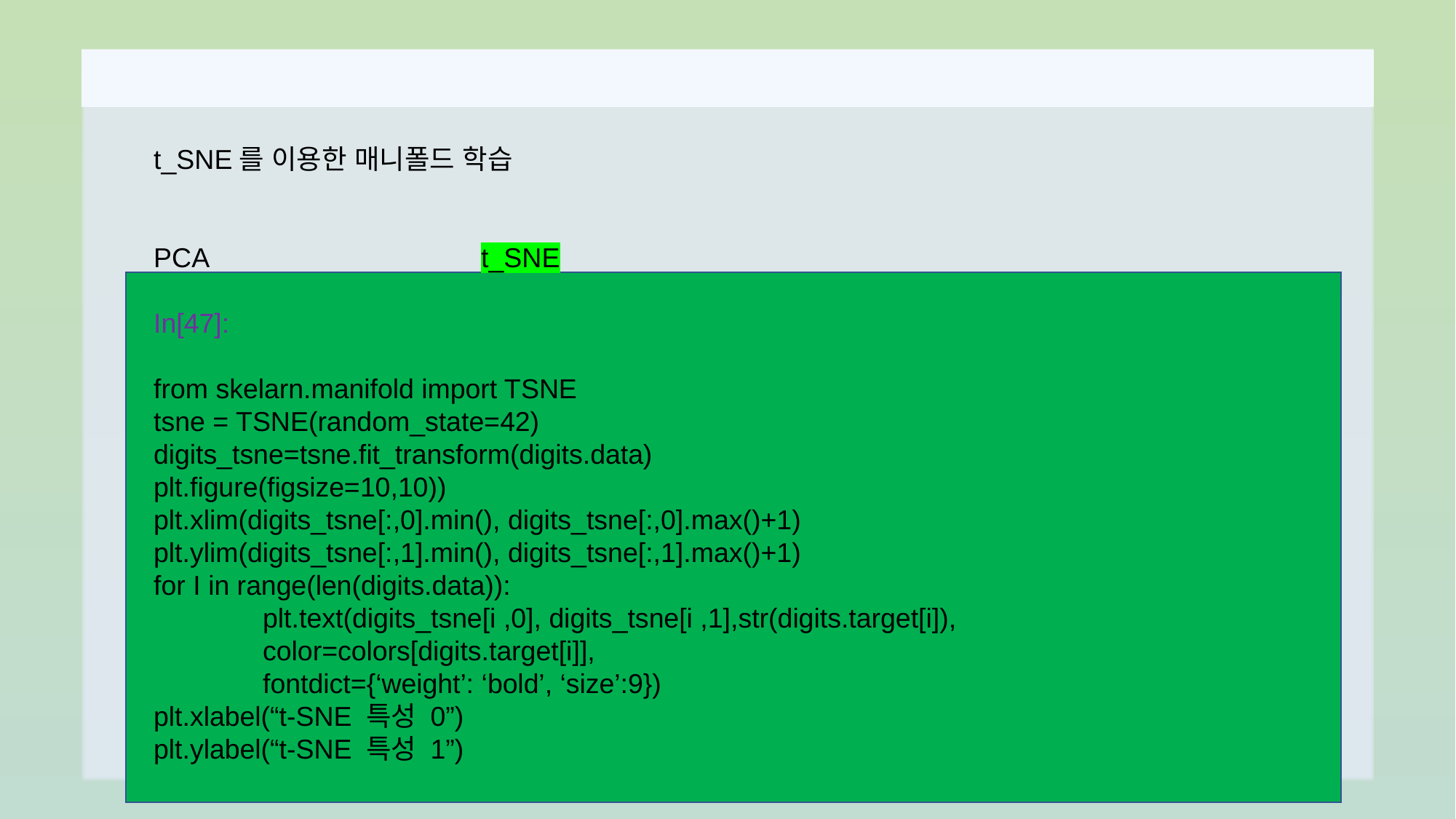

t_SNE를 이용한 매니폴드 학습

PCA 			t_SNE

In[47]:

from skelarn.manifold import TSNE
tsne = TSNE(random_state=42)
digits_tsne=tsne.fit_transform(digits.data)
plt.figure(figsize=10,10))
plt.xlim(digits_tsne[:,0].min(), digits_tsne[:,0].max()+1)
plt.ylim(digits_tsne[:,1].min(), digits_tsne[:,1].max()+1)
for I in range(len(digits.data)):
	plt.text(digits_tsne[i ,0], digits_tsne[i ,1],str(digits.target[i]),
	color=colors[digits.target[i]],
	fontdict={‘weight’: ‘bold’, ‘size’:9})
plt.xlabel(“t-SNE 특성 0”)
plt.ylabel(“t-SNE 특성 1”)